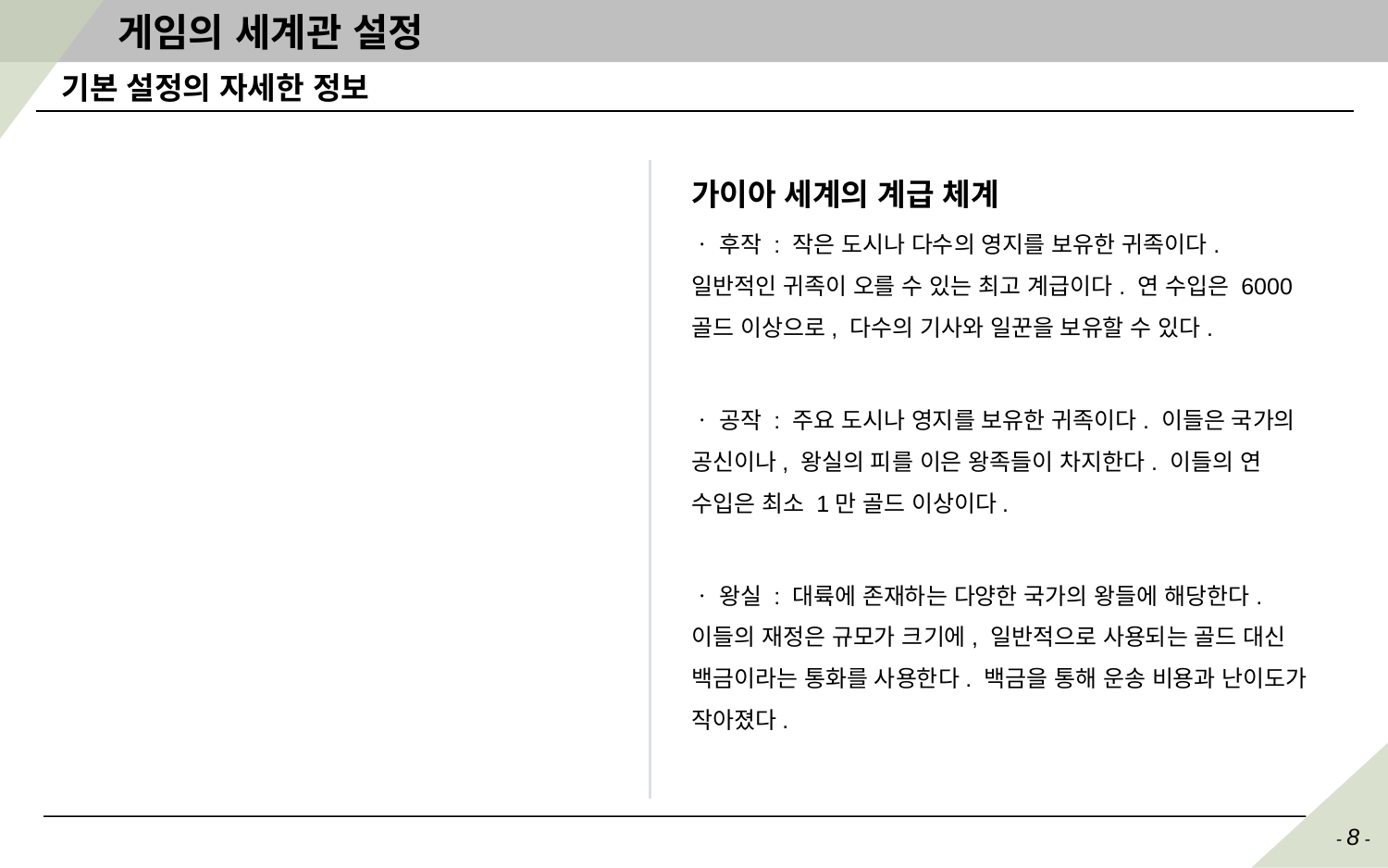

# 게임의 세계관 설정
기본 설정의 자세한 정보

가이아 세계의 계급 체계
ㆍ 후작 : 작은 도시나 다수의 영지를 보유한 귀족이다. 일반적인 귀족이 오를 수 있는 최고 계급이다. 연 수입은 6000골드 이상으로, 다수의 기사와 일꾼을 보유할 수 있다.

ㆍ 공작 : 주요 도시나 영지를 보유한 귀족이다. 이들은 국가의 공신이나, 왕실의 피를 이은 왕족들이 차지한다. 이들의 연 수입은 최소 1만 골드 이상이다.

ㆍ 왕실 : 대륙에 존재하는 다양한 국가의 왕들에 해당한다. 이들의 재정은 규모가 크기에, 일반적으로 사용되는 골드 대신 백금이라는 통화를 사용한다. 백금을 통해 운송 비용과 난이도가 작아졌다.